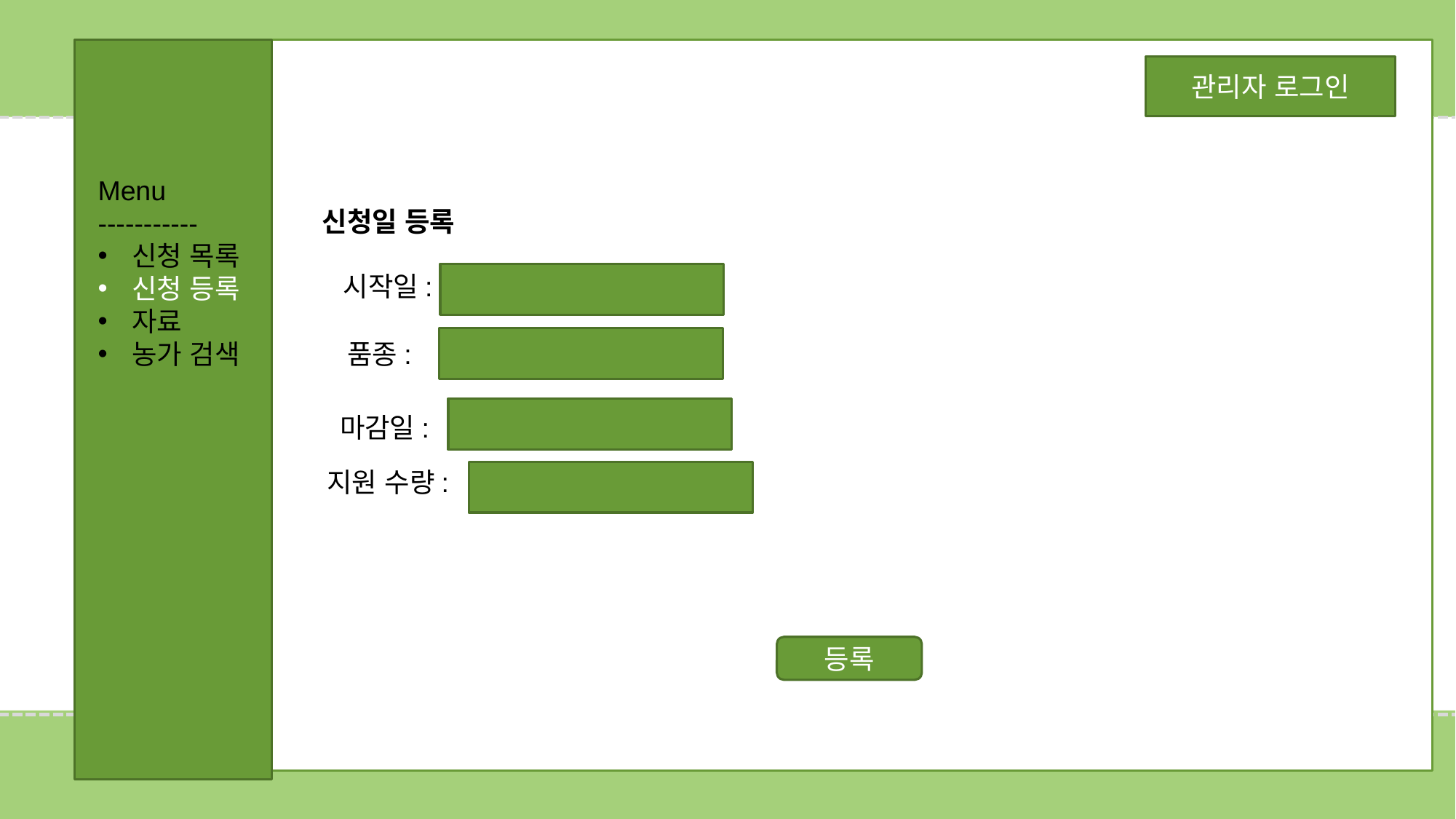

관리자 로그인
Menu
-----------
신청 목록
신청 등록
자료
농가 검색

신청일 등록
시작일:

품종:

마감일:
지원 수량:

등록